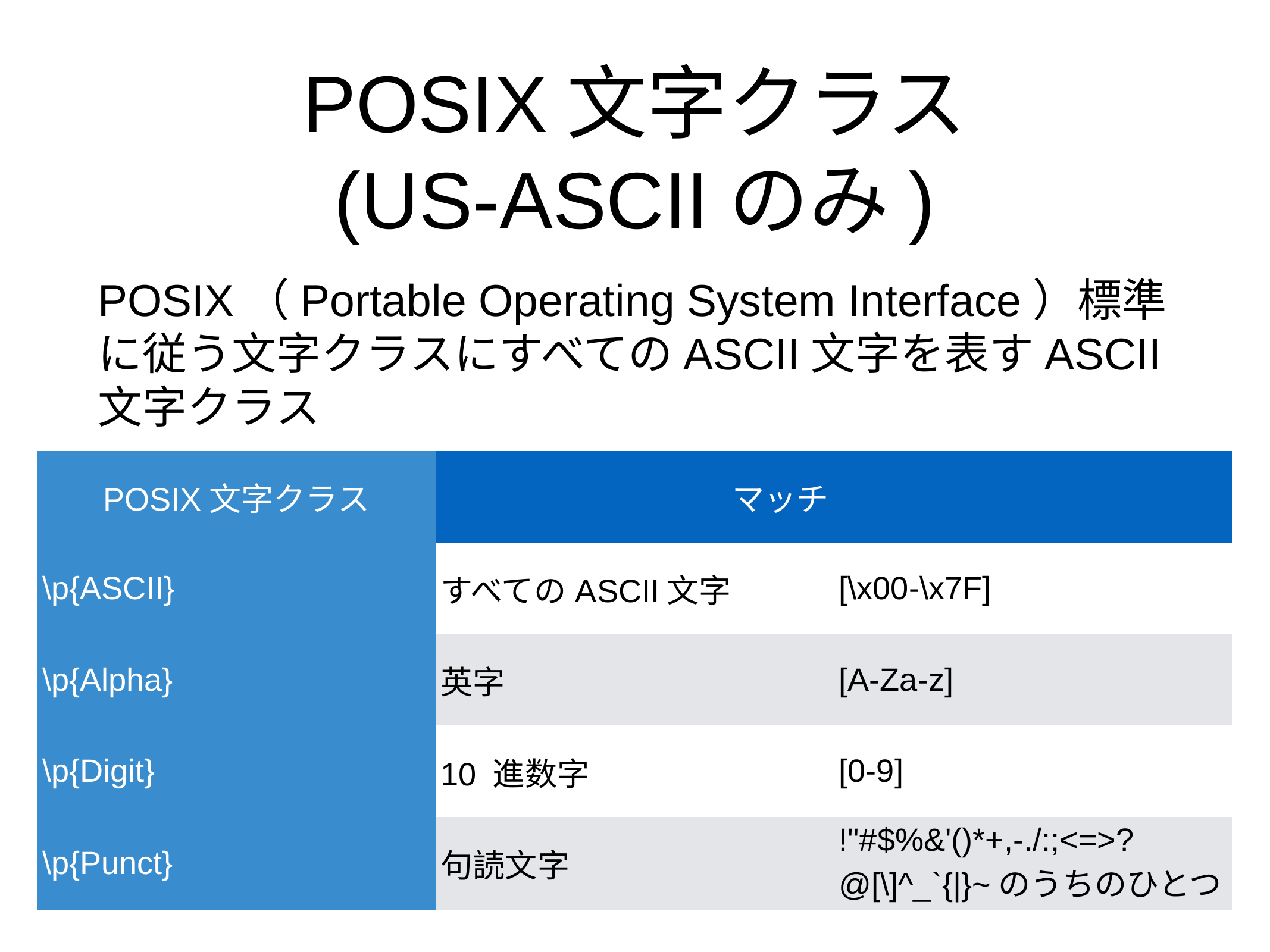

# POSIX文字クラス
(US-ASCIIのみ)
POSIX（Portable Operating System Interface）標準に従う文字クラスにすべてのASCII文字を表すASCII文字クラス
| POSIX文字クラス | マッチ |  |
| --- | --- | --- |
| \p{ASCII} | すべてのASCII文字 | [\x00-\x7F] |
| \p{Alpha} | 英字 | [A-Za-z] |
| \p{Digit} | 10 進数字 | [0-9] |
| \p{Punct} | 句読文字 | !"#$%&'()\*+,-./:;<=>?@[\]^\_`{|}~のうちのひとつ |